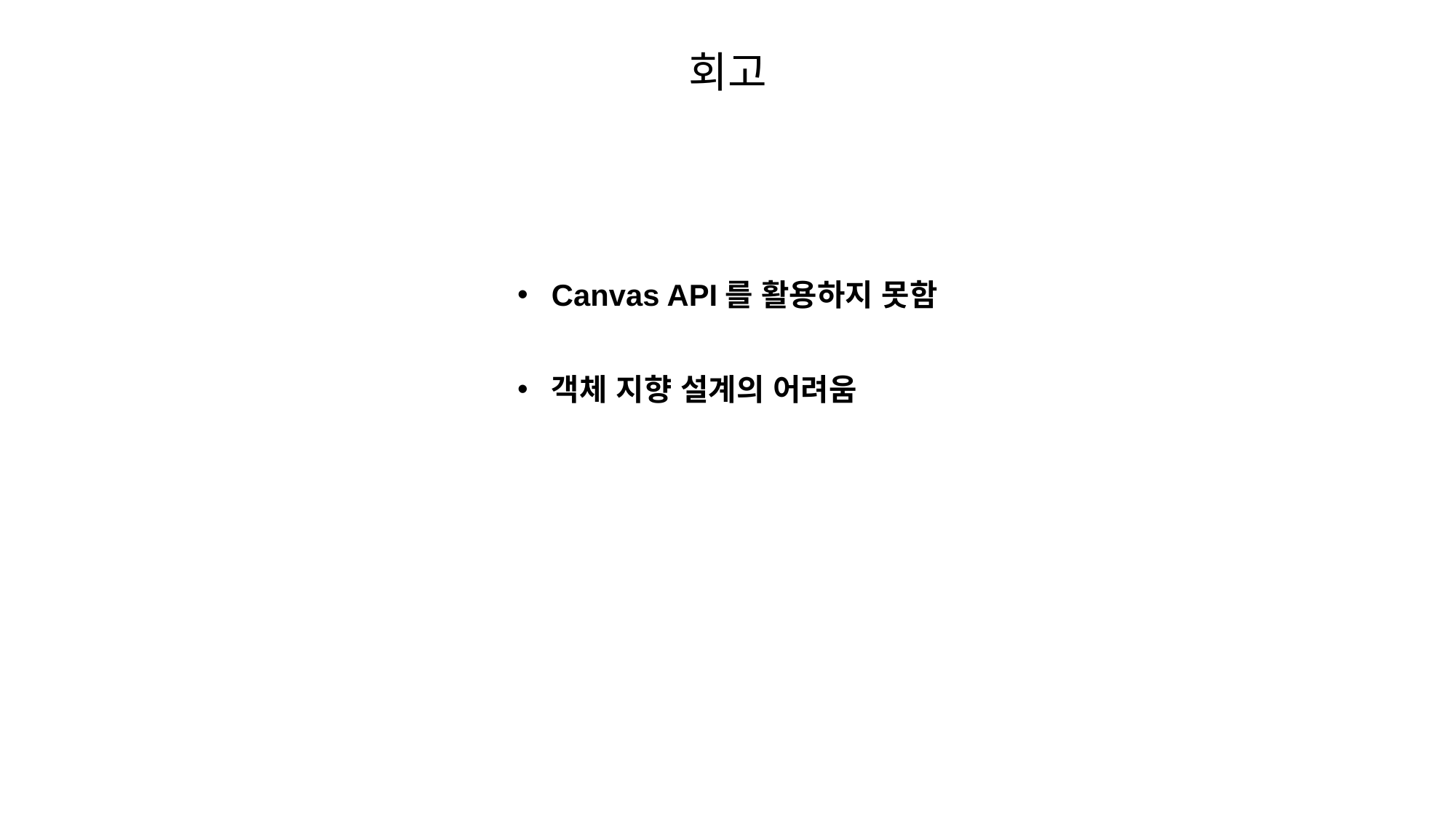

회고
Canvas API를 활용하지 못함

객체 지향 설계의 어려움